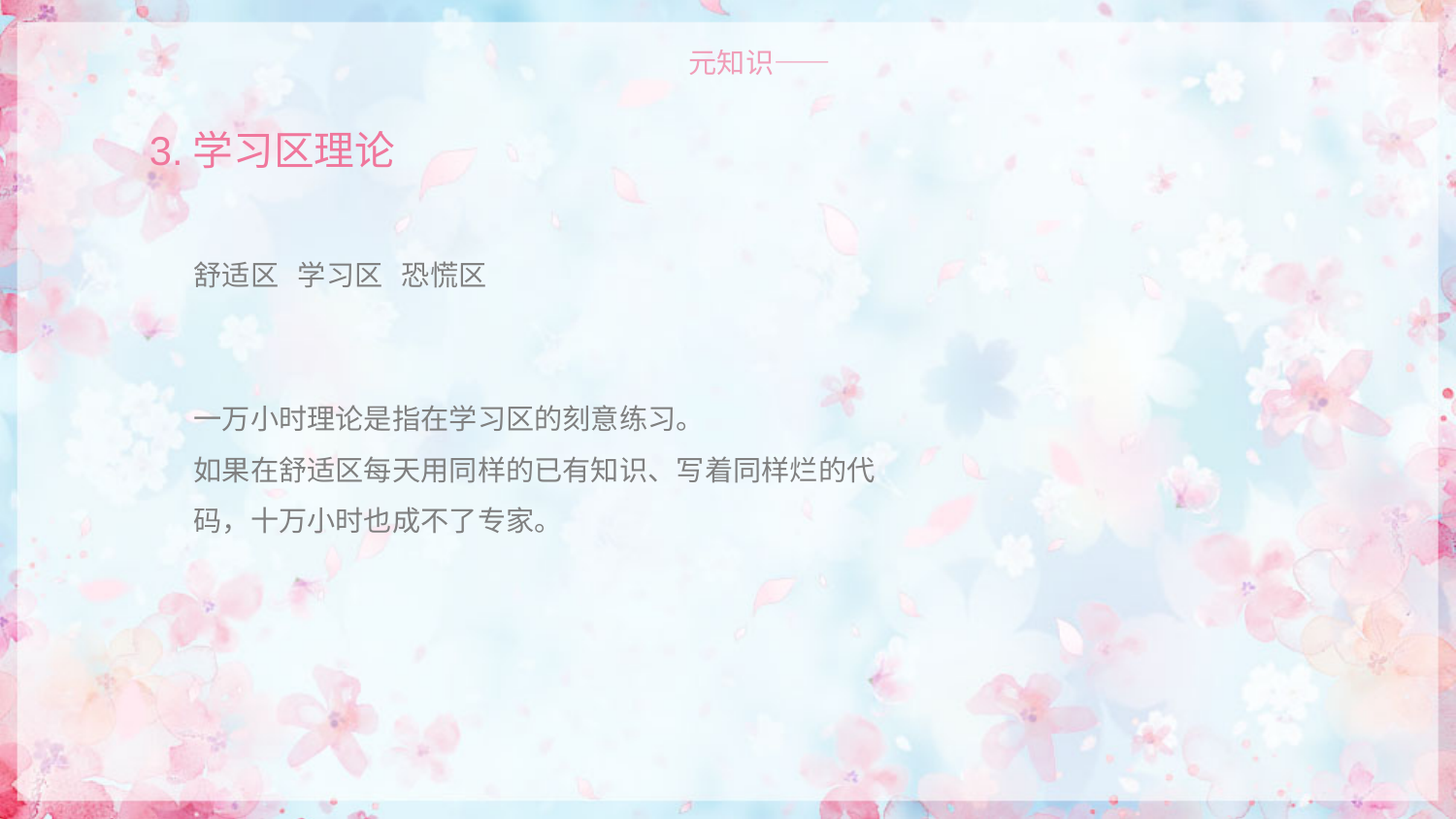

——元知识——
3.学习区理论
舒适区   学习区   恐慌区
一万小时理论是指在学习区的刻意练习。
如果在舒适区每天用同样的已有知识、写着同样烂的代码，十万小时也成不了专家。